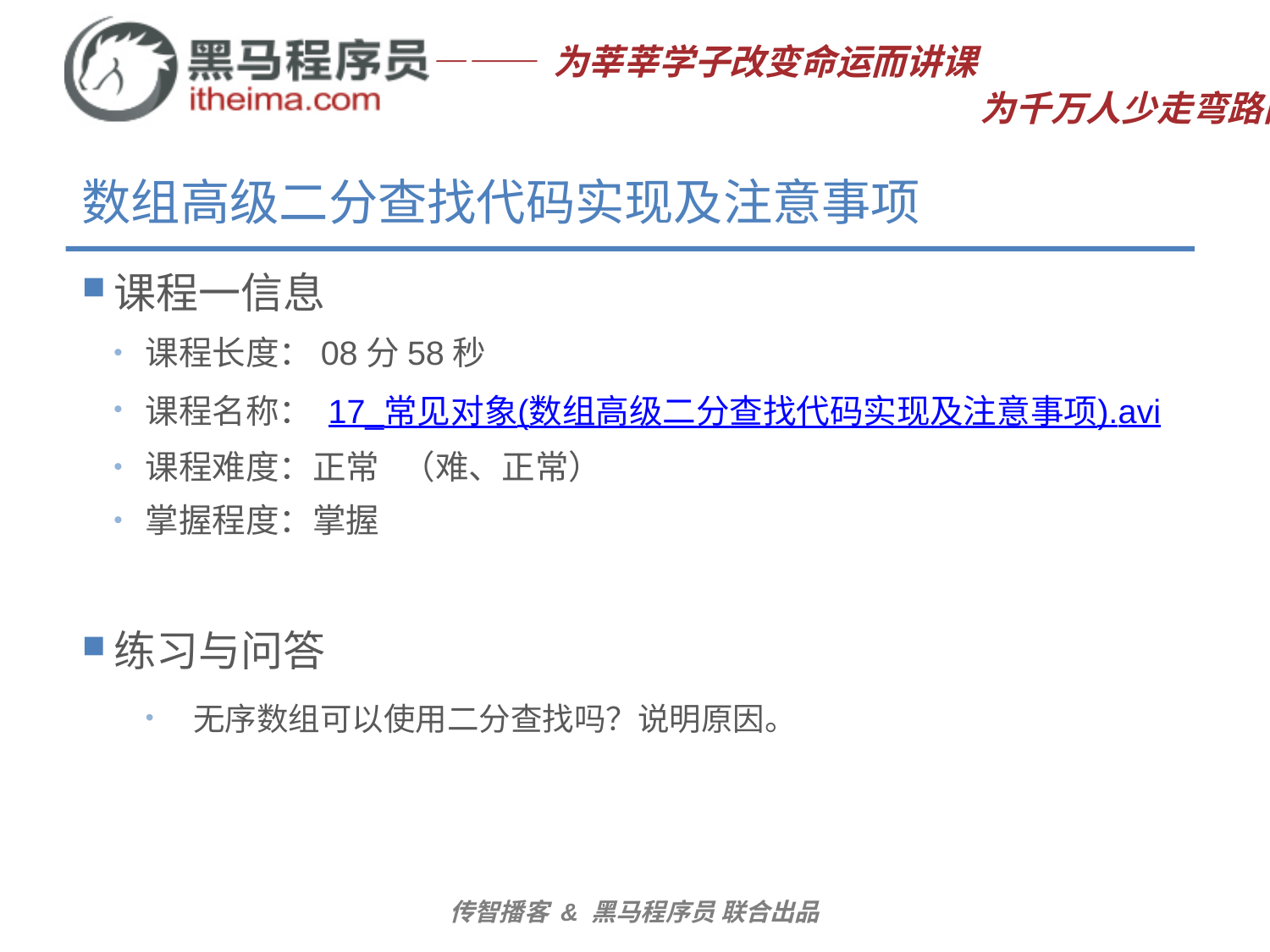

# 数组高级二分查找代码实现及注意事项
课程一信息
课程长度：08分58秒
课程名称： 17_常见对象(数组高级二分查找代码实现及注意事项).avi
课程难度：正常   （难、正常）
掌握程度：掌握

练习与问答
无序数组可以使用二分查找吗？说明原因。